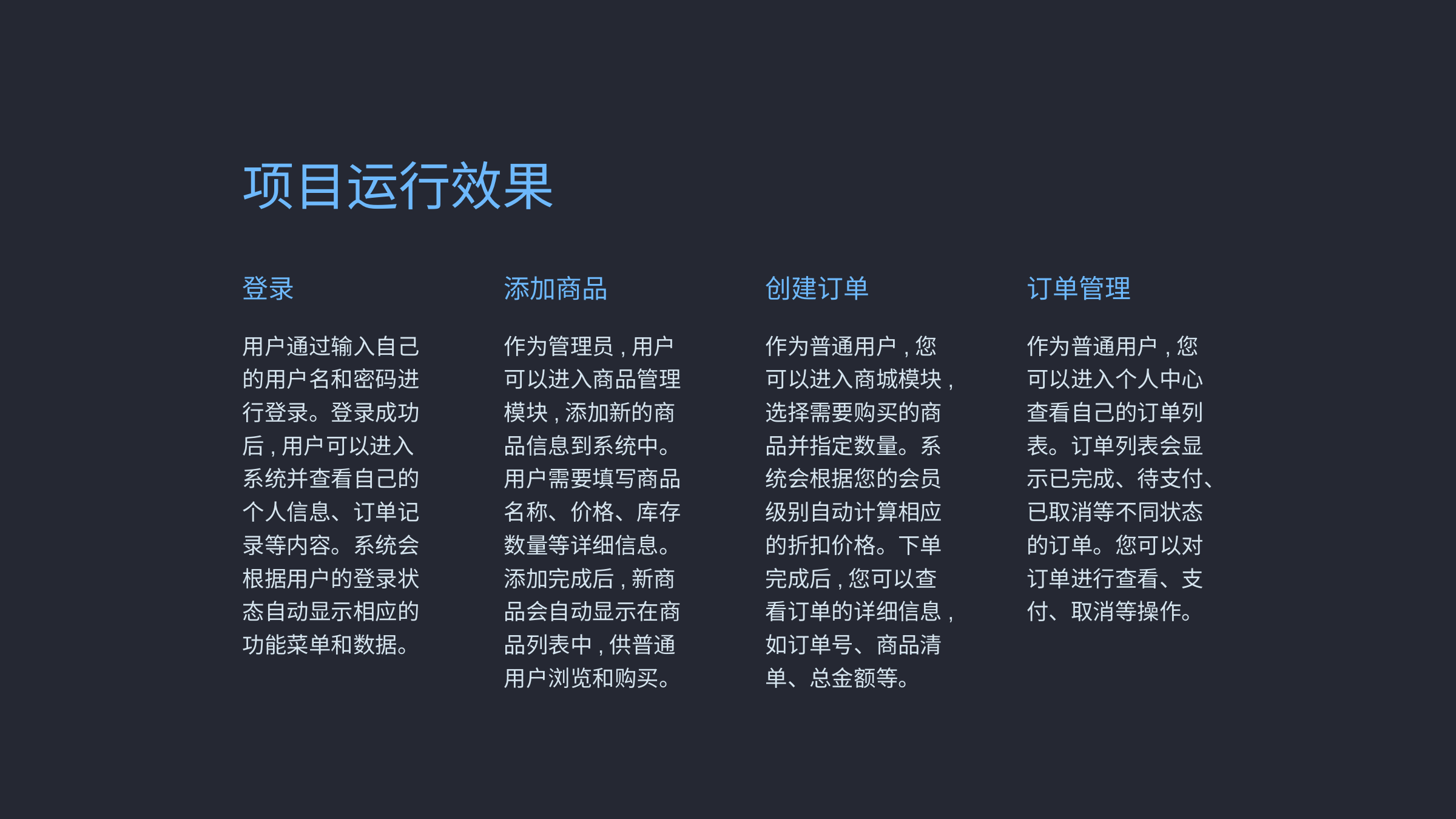

项目运行效果
登录
添加商品
创建订单
订单管理
用户通过输入自己的用户名和密码进行登录。登录成功后,用户可以进入系统并查看自己的个人信息、订单记录等内容。系统会根据用户的登录状态自动显示相应的功能菜单和数据。
作为管理员,用户可以进入商品管理模块,添加新的商品信息到系统中。用户需要填写商品名称、价格、库存数量等详细信息。添加完成后,新商品会自动显示在商品列表中,供普通用户浏览和购买。
作为普通用户,您可以进入商城模块,选择需要购买的商品并指定数量。系统会根据您的会员级别自动计算相应的折扣价格。下单完成后,您可以查看订单的详细信息,如订单号、商品清单、总金额等。
作为普通用户,您可以进入个人中心查看自己的订单列表。订单列表会显示已完成、待支付、已取消等不同状态的订单。您可以对订单进行查看、支付、取消等操作。